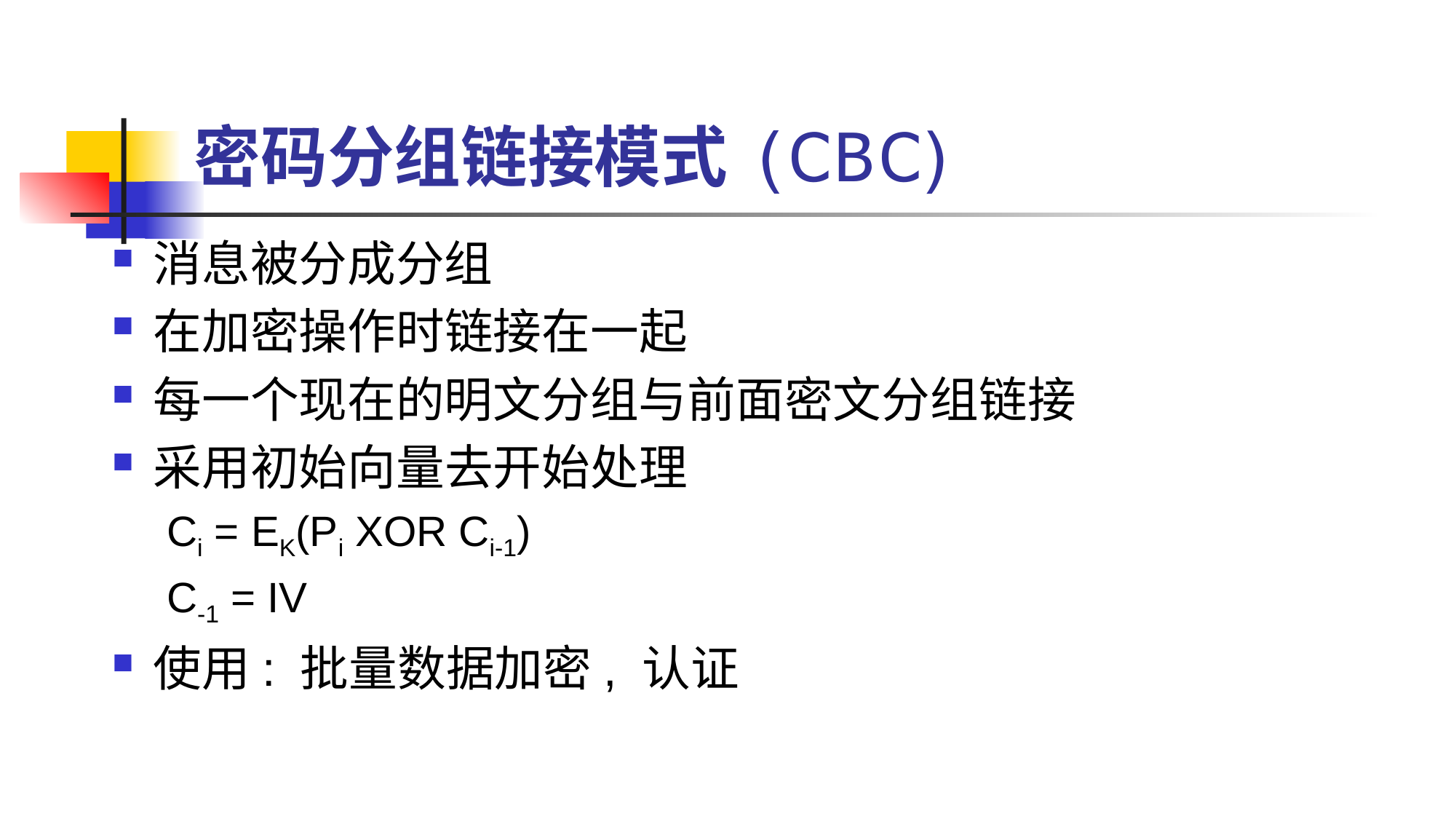

# 密码分组链接模式 (CBC)
消息被分成分组
在加密操作时链接在一起
每一个现在的明文分组与前面密文分组链接
采用初始向量去开始处理
Ci = EK(Pi XOR Ci-1)
C-1 = IV
使用: 批量数据加密, 认证